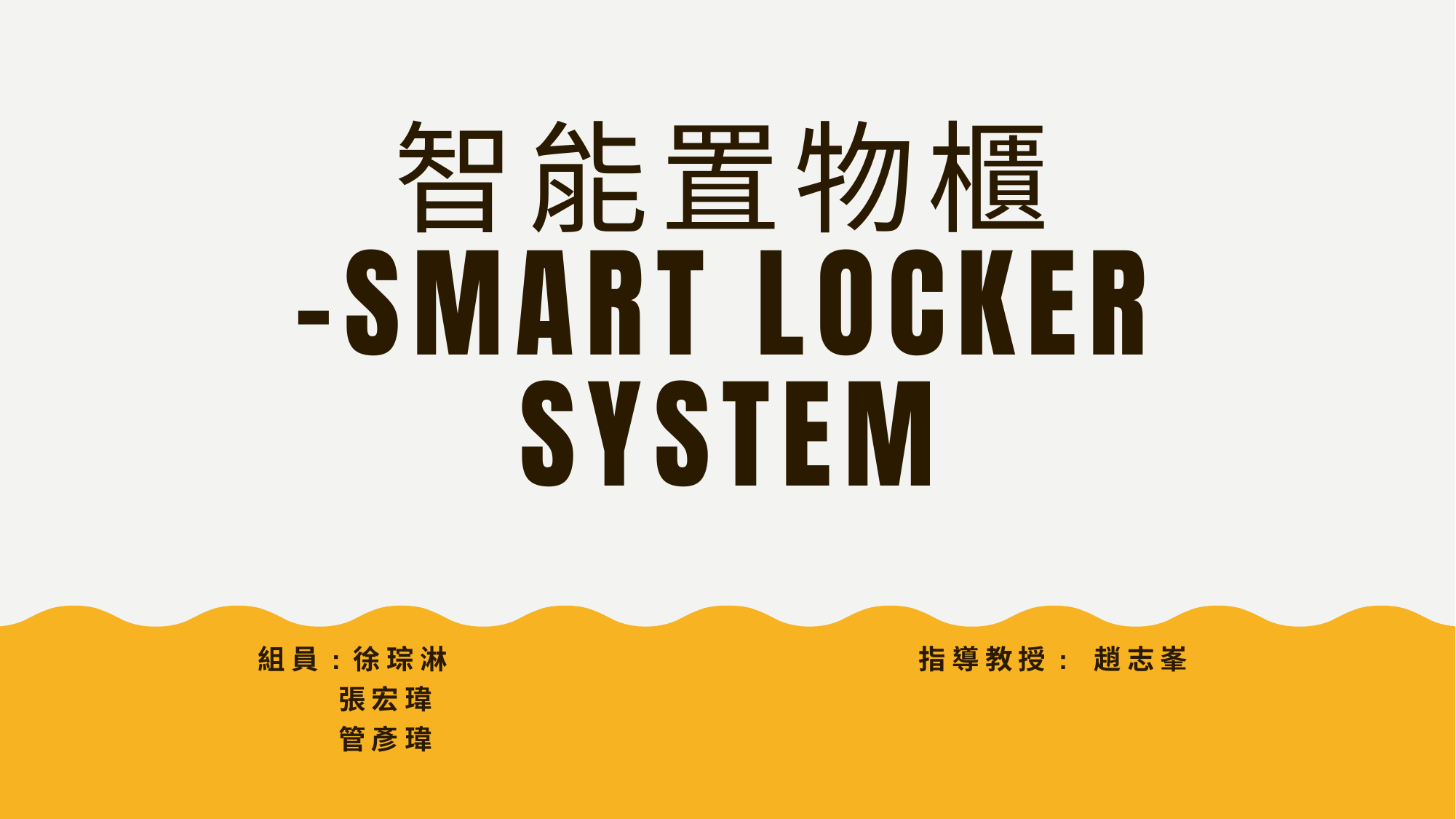

# 智能置物櫃 -Smart Locker System

組員:徐琮淋                                      指導教授: 趙志峯
      張宏瑋
      管彥瑋
1